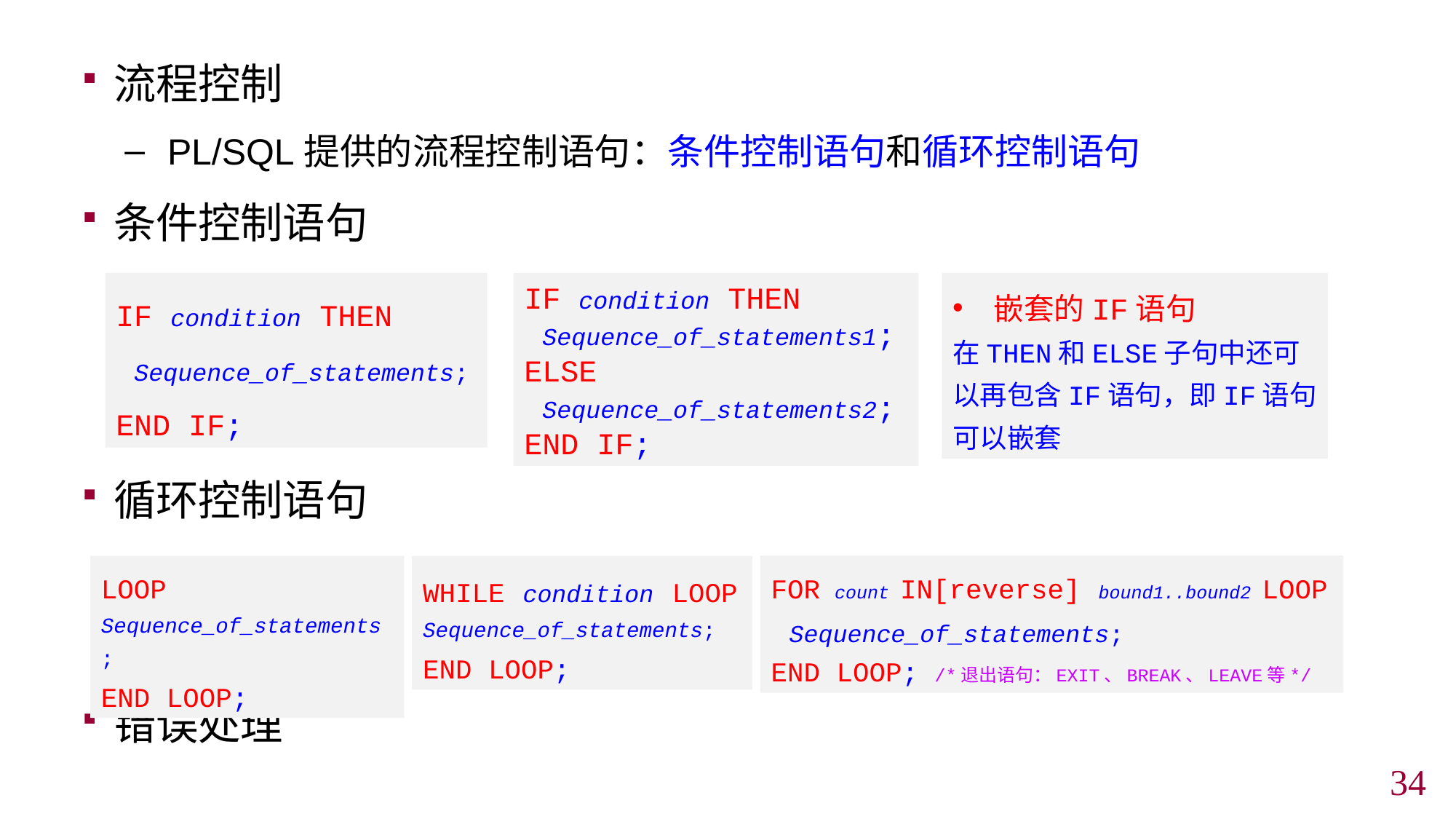

流程控制
PL/SQL提供的流程控制语句：条件控制语句和循环控制语句
条件控制语句

循环控制语句

错误处理

IF condition THEN
 Sequence_of_statements;
END IF;
IF condition THEN
 Sequence_of_statements1;
ELSE
 Sequence_of_statements2;
END IF;
嵌套的IF语句
在THEN和ELSE子句中还可以再包含IF语句，即IF语句可以嵌套
FOR count IN[reverse] bound1..bound2 LOOP
 Sequence_of_statements;
END LOOP; /*退出语句：EXIT、BREAK、LEAVE等*/
LOOP
Sequence_of_statements;
END LOOP;
WHILE condition LOOP
Sequence_of_statements;
END LOOP;
34